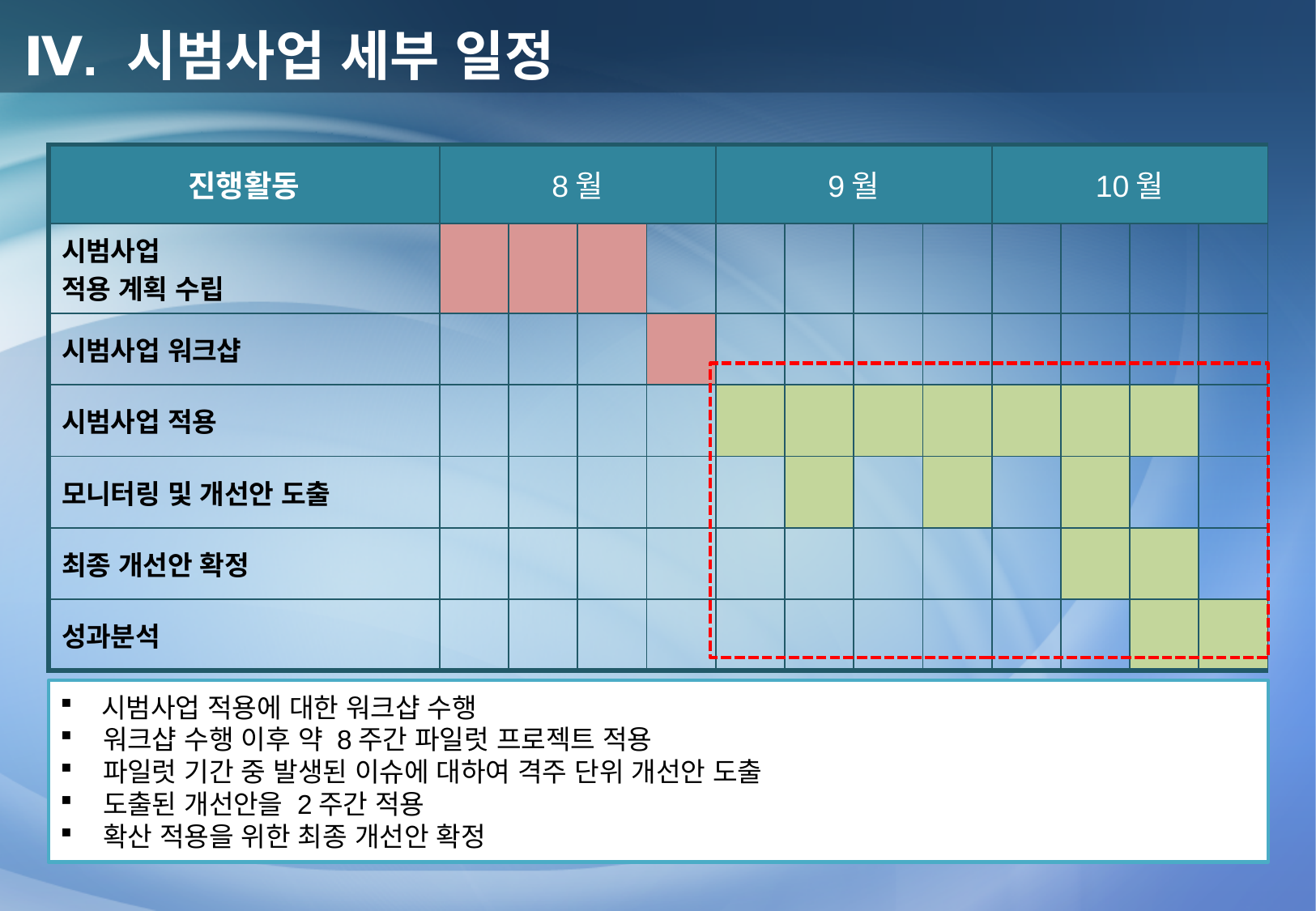

Ⅳ. 시범사업 세부 일정
| 진행활동 | 8월 |  |  |  | 9월 |  |  |  | 10월 |  |  |  |
| --- | --- | --- | --- | --- | --- | --- | --- | --- | --- | --- | --- | --- |
| 시범사업 적용 계획 수립 |  |  |  |  |  |  |  |  |  |  |  |  |
| 시범사업 워크샵 |  |  |  |  |  |  |  |  |  |  |  |  |
| 시범사업 적용 |  |  |  |  |  |  |  |  |  |  |  |  |
| 모니터링 및 개선안 도출 |  |  |  |  |  |  |  |  |  |  |  |  |
| 최종 개선안 확정 |  |  |  |  |  |  |  |  |  |  |  |  |
| 성과분석 |  |  |  |  |  |  |  |  |  |  |  |  |

 시범사업 적용에 대한 워크샵 수행
 워크샵 수행 이후 약 8주간 파일럿 프로젝트 적용
 파일럿 기간 중 발생된 이슈에 대하여 격주 단위 개선안 도출
 도출된 개선안을 2주간 적용
 확산 적용을 위한 최종 개선안 확정